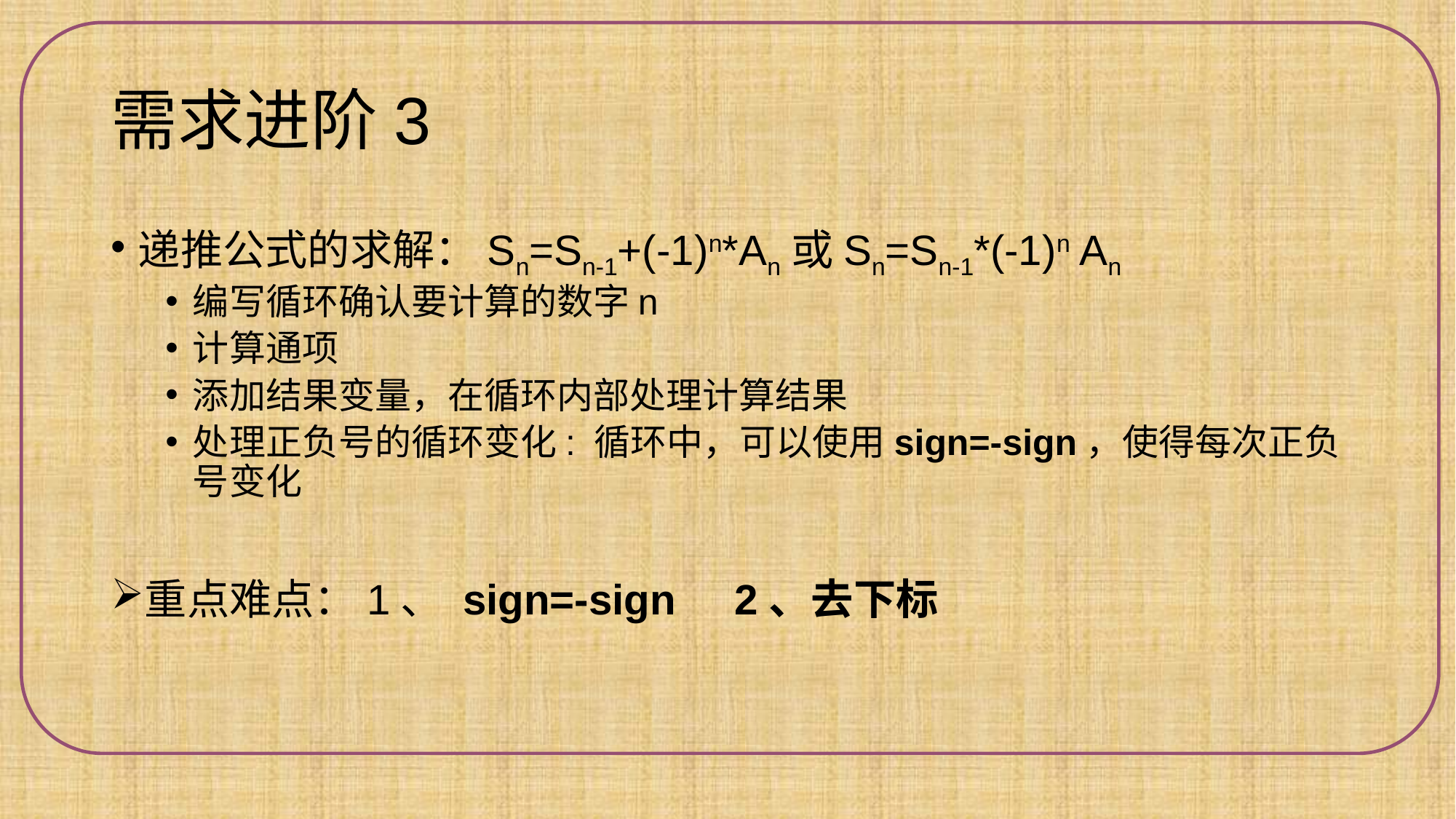

# 需求进阶3
递推公式的求解：Sn=Sn-1+(-1)n*An或Sn=Sn-1*(-1)n An
编写循环确认要计算的数字n
计算通项
添加结果变量，在循环内部处理计算结果
处理正负号的循环变化: 循环中，可以使用sign=-sign，使得每次正负号变化

重点难点：1、 sign=-sign     2、去下标